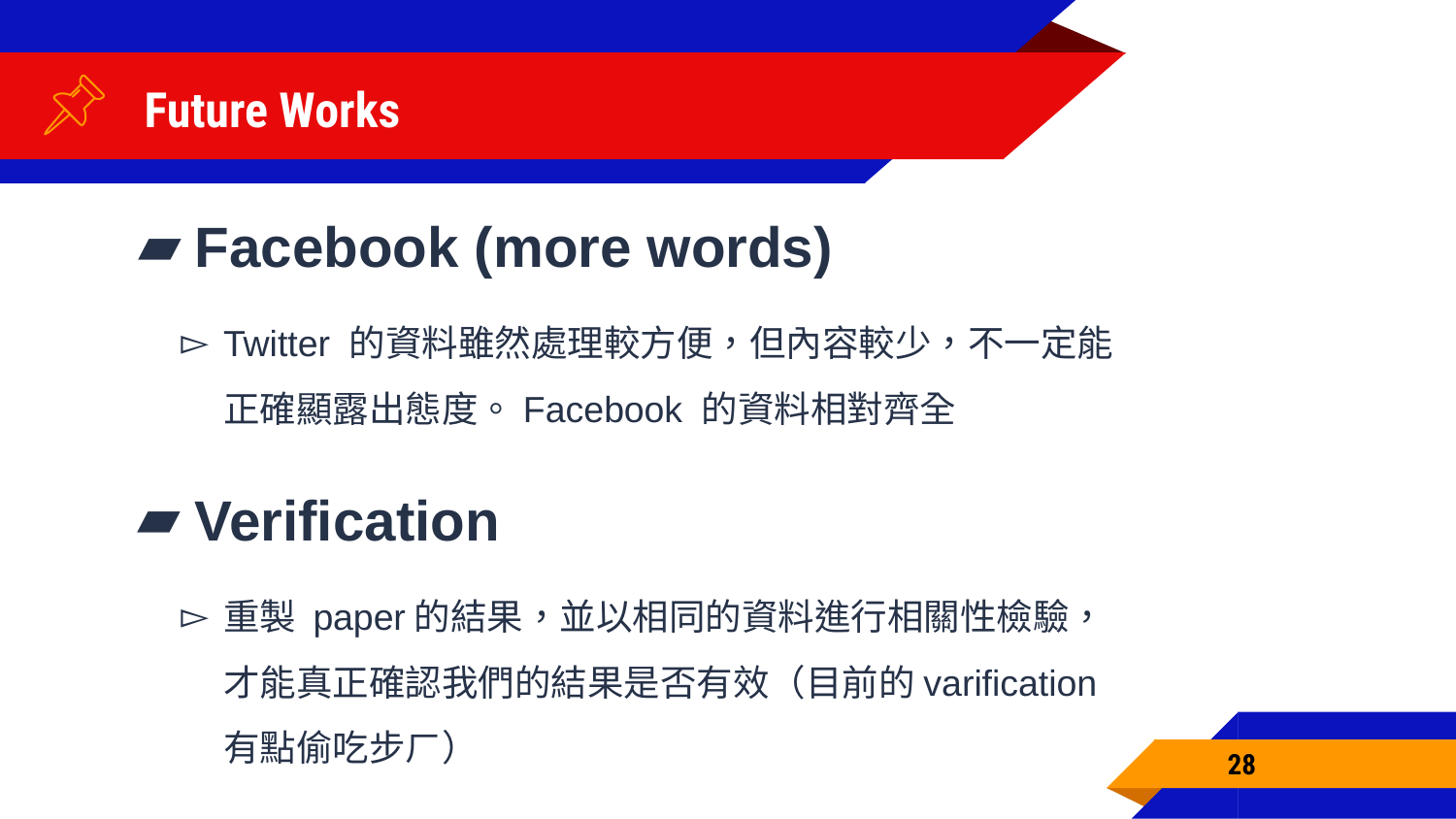

# Future Works

Facebook (more words)
Twitter 的資料雖然處理較方便，但內容較少，不一定能正確顯露出態度。Facebook 的資料相對齊全
Verification
重製 paper的結果，並以相同的資料進行相關性檢驗，才能真正確認我們的結果是否有效（目前的varification 有點偷吃步ㄏ）
28